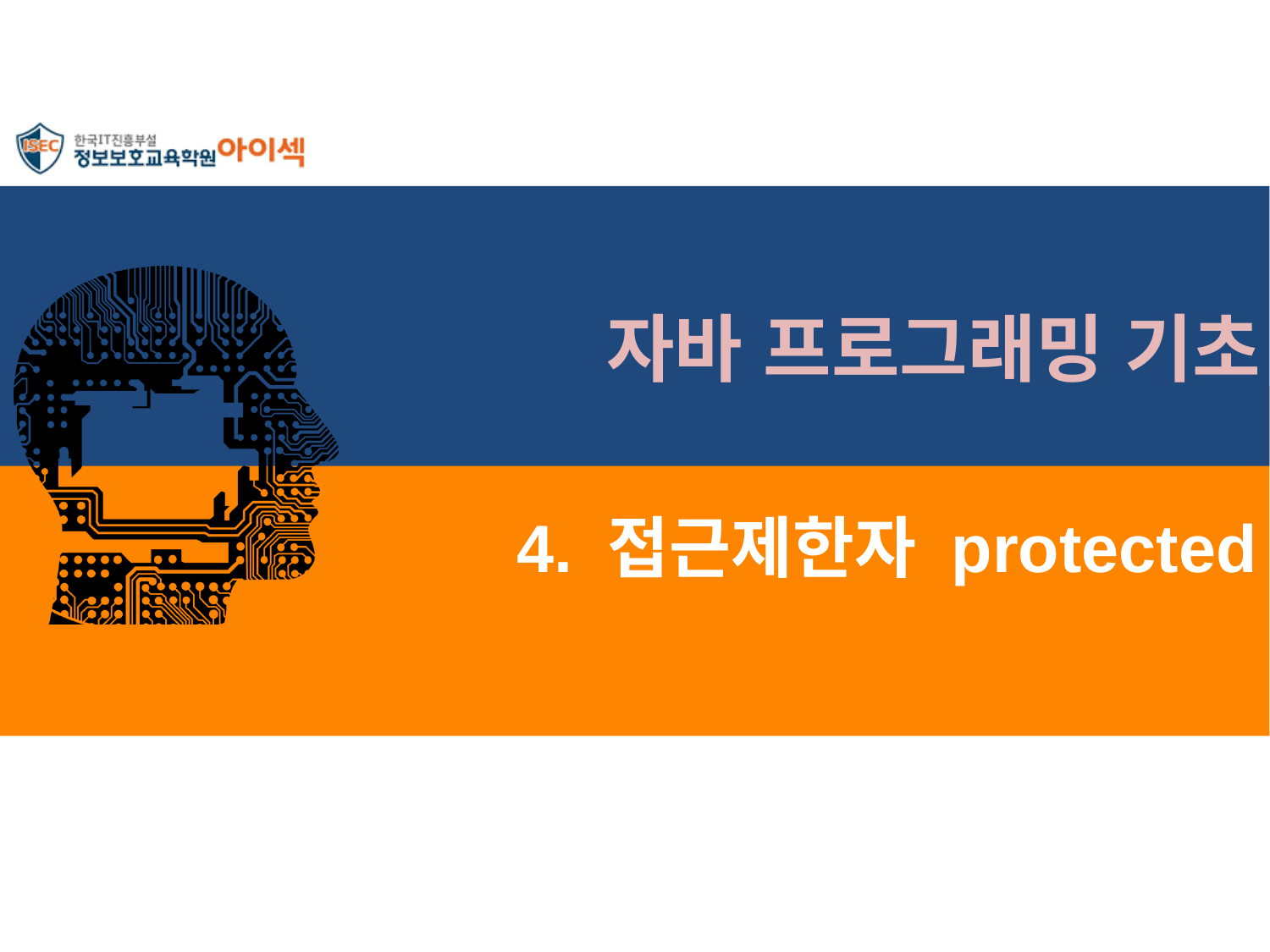

자바 프로그래밍 기초
# 4. 접근제한자 protected